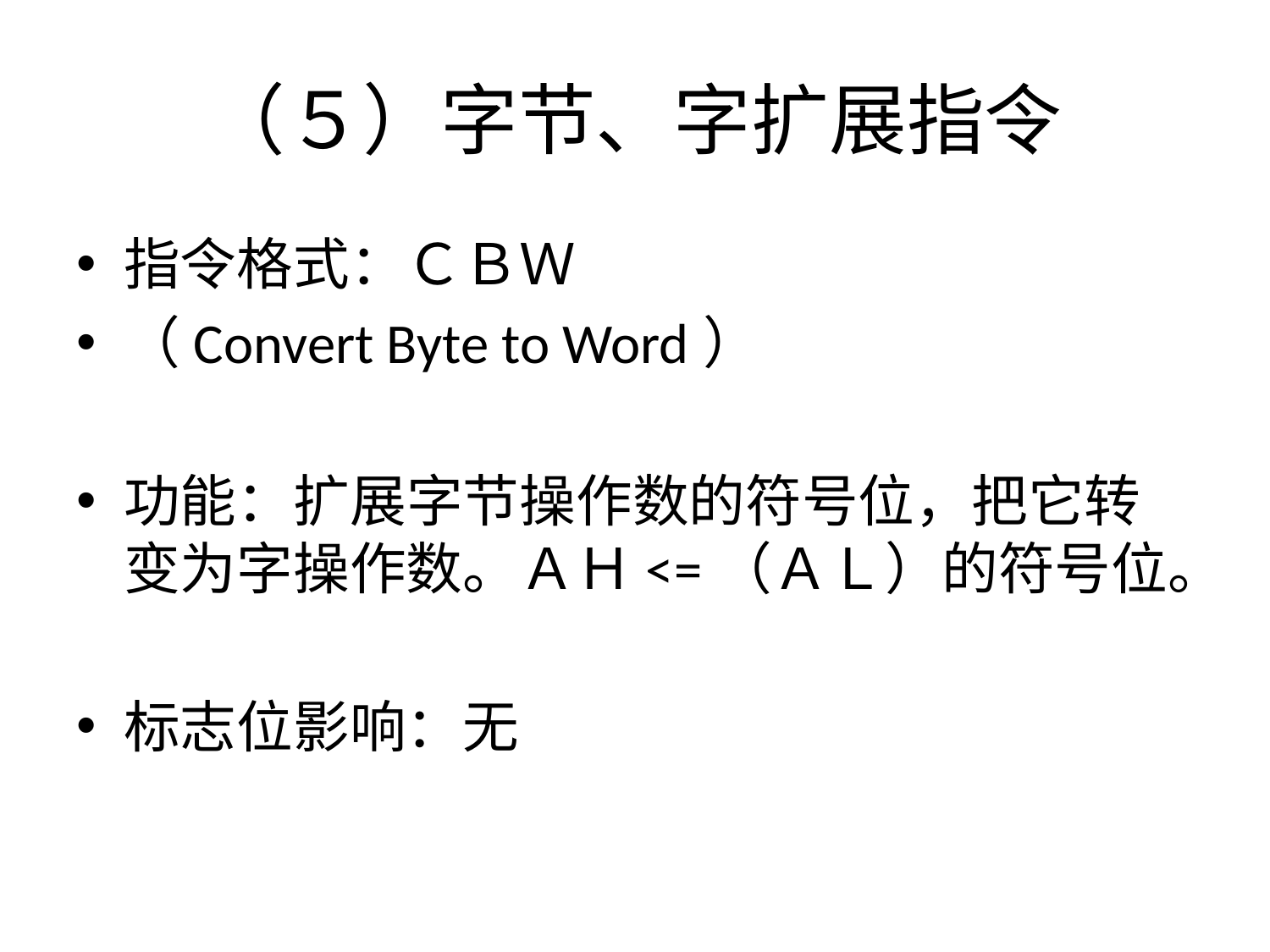

# （５）字节、字扩展指令
指令格式：ＣＢＷ
（Convert Byte to Word）

功能：扩展字节操作数的符号位，把它转变为字操作数。ＡＨ<=（ＡＬ）的符号位。

标志位影响：无